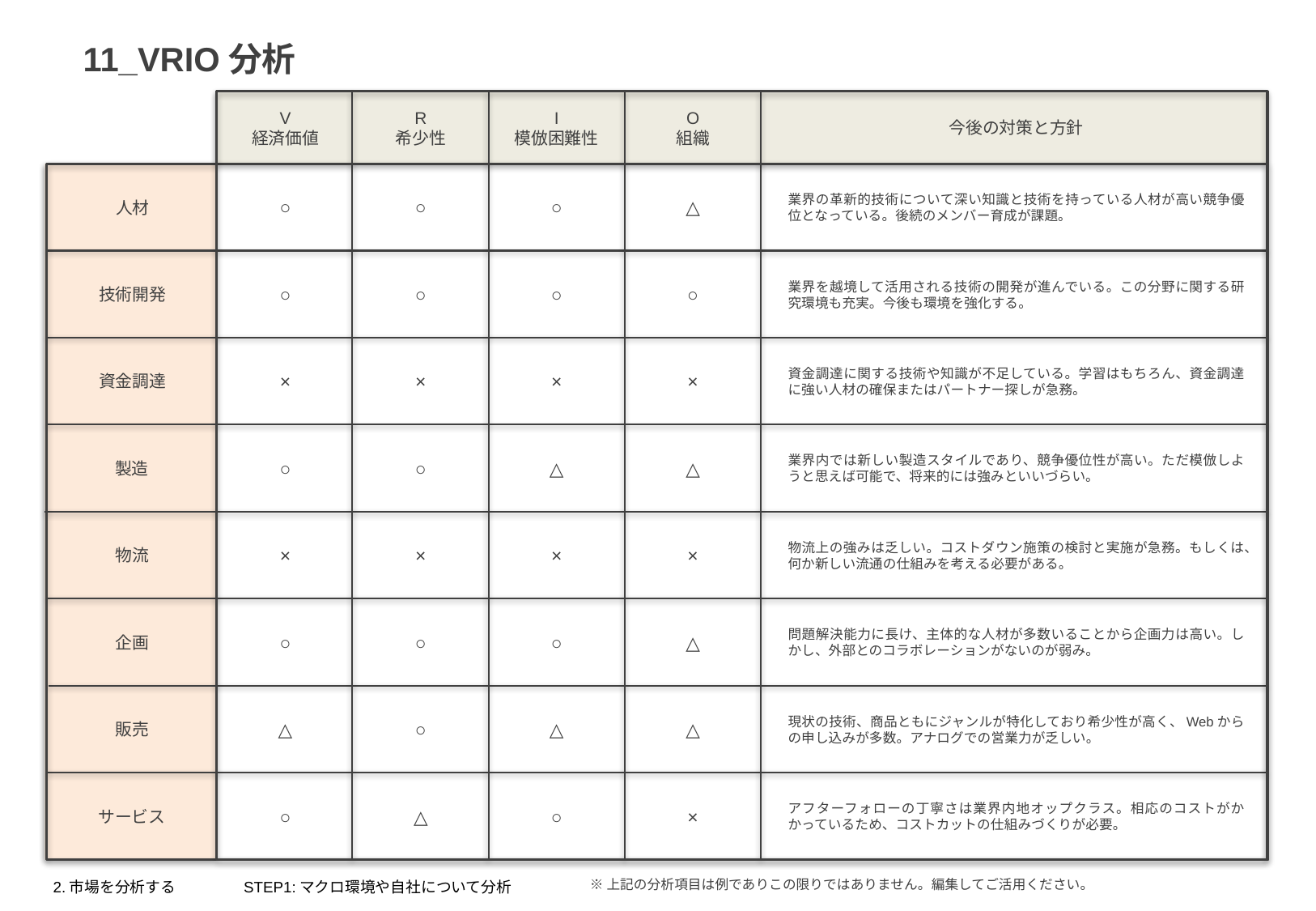

11_VRIO分析

V
経済価値
R
希少性
I
模倣困難性
O
組織
今後の対策と方針

業界の革新的技術について深い知識と技術を持っている人材が高い競争優位となっている。後続のメンバー育成が課題。
○
○
○
△
人材
業界を越境して活用される技術の開発が進んでいる。この分野に関する研究環境も充実。今後も環境を強化する。
○
○
○
○
技術開発
資金調達に関する技術や知識が不足している。学習はもちろん、資金調達に強い人材の確保またはパートナー探しが急務。
×
×
×
×
資金調達
業界内では新しい製造スタイルであり、競争優位性が高い。ただ模倣しようと思えば可能で、将来的には強みといいづらい。
○
○
△
△
製造
物流上の強みは乏しい。コストダウン施策の検討と実施が急務。もしくは、何か新しい流通の仕組みを考える必要がある。
×
×
×
×
物流
問題解決能力に長け、主体的な人材が多数いることから企画力は高い。しかし、外部とのコラボレーションがないのが弱み。
○
○
○
△
企画
現状の技術、商品ともにジャンルが特化しており希少性が高く、Webからの申し込みが多数。アナログでの営業力が乏しい。
△
○
△
△
販売
アフターフォローの丁寧さは業界内地オップクラス。相応のコストがかかっているため、コストカットの仕組みづくりが必要。
○
△
○
×
サービス
※上記の分析項目は例でありこの限りではありません。編集してご活用ください。
2.市場を分析する
STEP1:マクロ環境や自社について分析